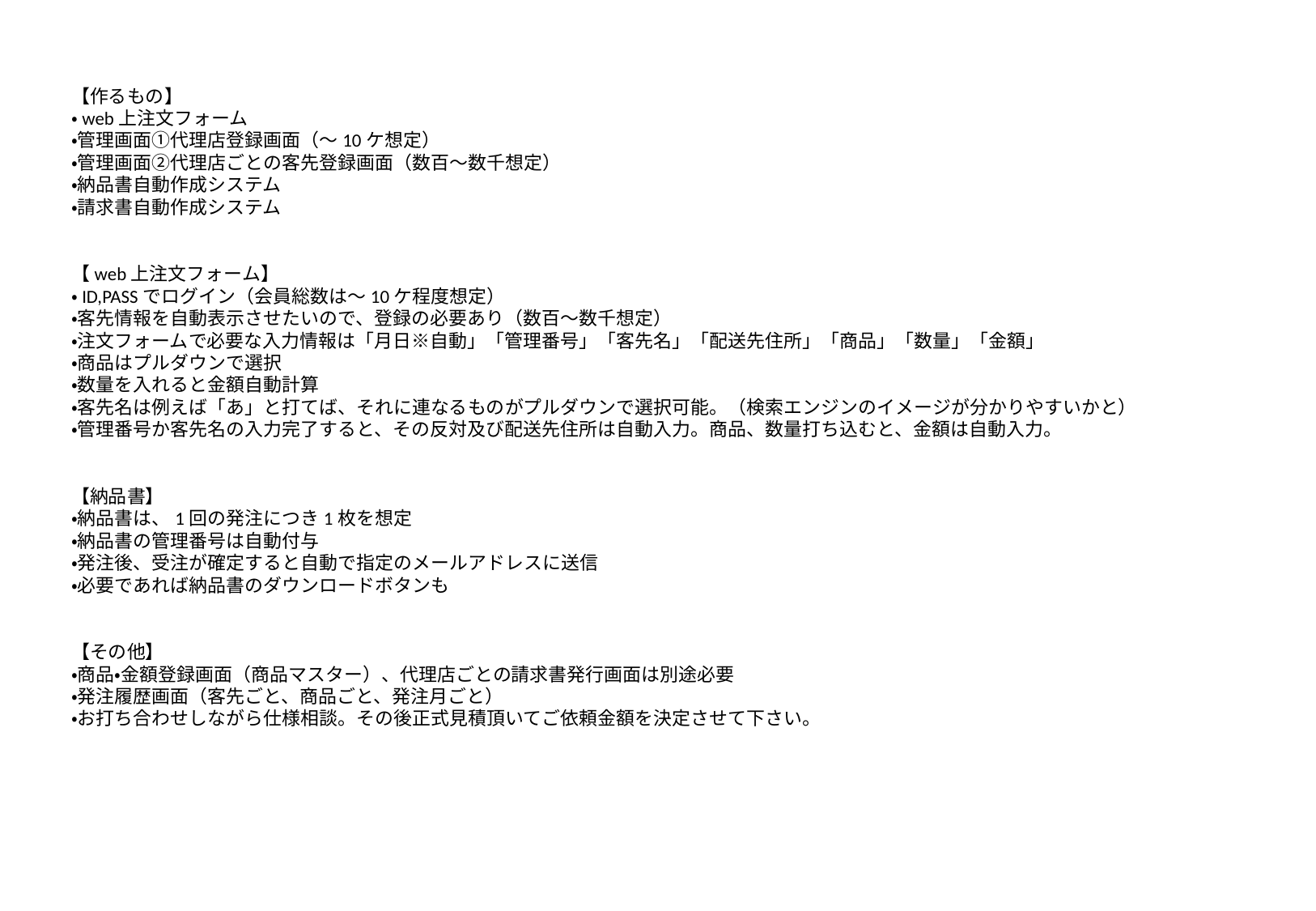

【作るもの】
・web上注文フォーム
・管理画面①代理店登録画面（～10ケ想定）
・管理画面②代理店ごとの客先登録画面（数百～数千想定）
・納品書自動作成システム
・請求書自動作成システム

【web上注文フォーム】
・ID,PASSでログイン（会員総数は～10ケ程度想定）
・客先情報を自動表示させたいので、登録の必要あり（数百～数千想定）
・注文フォームで必要な入力情報は「月日※自動」「管理番号」「客先名」「配送先住所」「商品」「数量」「金額」
・商品はプルダウンで選択
・数量を入れると金額自動計算
・客先名は例えば「あ」と打てば、それに連なるものがプルダウンで選択可能。（検索エンジンのイメージが分かりやすいかと）
・管理番号か客先名の入力完了すると、その反対及び配送先住所は自動入力。商品、数量打ち込むと、金額は自動入力。

【納品書】
・納品書は、1回の発注につき1枚を想定
・納品書の管理番号は自動付与
・発注後、受注が確定すると自動で指定のメールアドレスに送信
・必要であれば納品書のダウンロードボタンも

【その他】
・商品・金額登録画面（商品マスター）、代理店ごとの請求書発行画面は別途必要
・発注履歴画面（客先ごと、商品ごと、発注月ごと）
・お打ち合わせしながら仕様相談。その後正式見積頂いてご依頼金額を決定させて下さい。